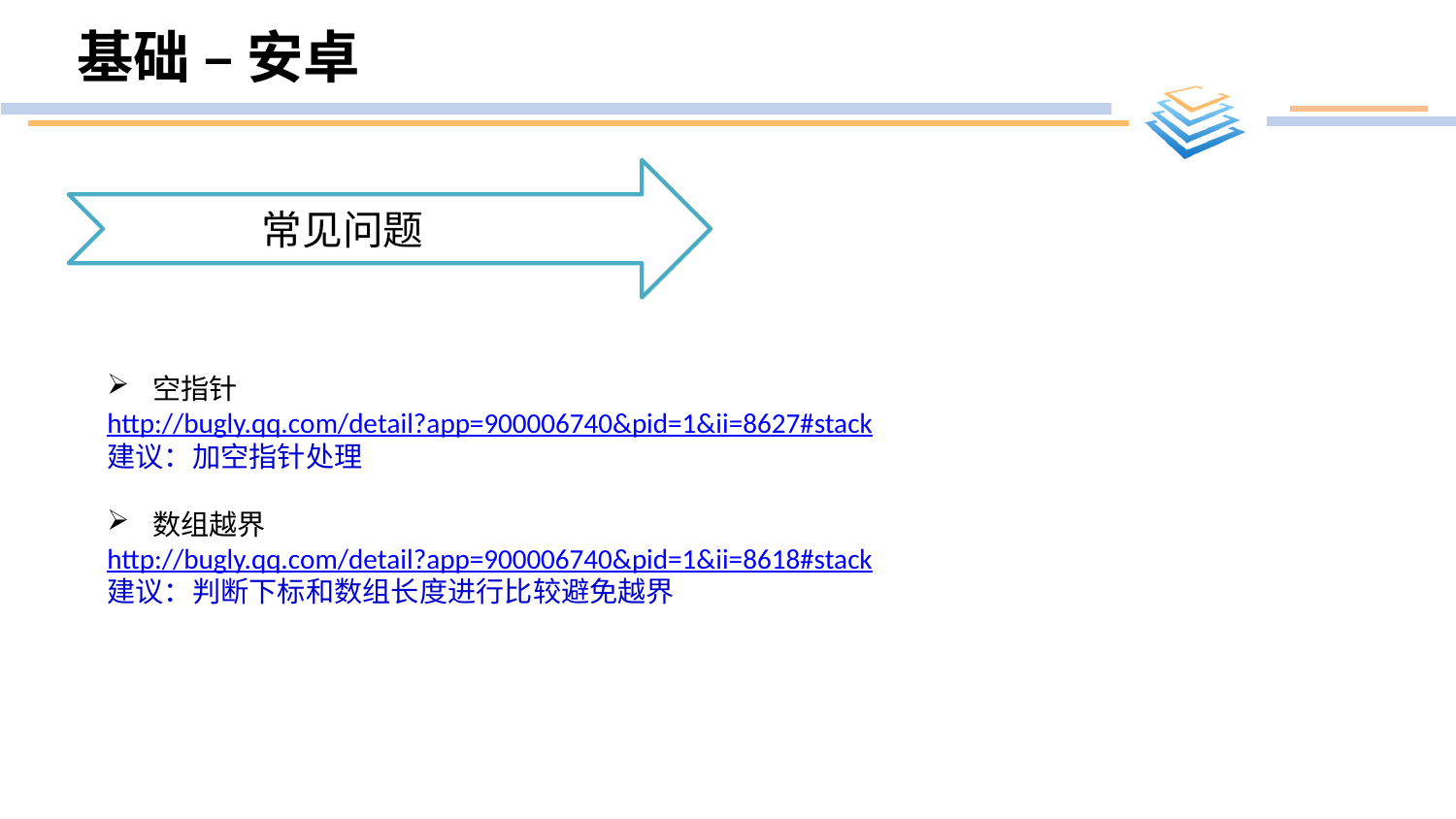

# 基础 – 安卓
               常见问题
空指针
http://bugly.qq.com/detail?app=900006740&pid=1&ii=8627#stack
建议：加空指针处理

数组越界
http://bugly.qq.com/detail?app=900006740&pid=1&ii=8618#stack
建议：判断下标和数组长度进行比较避免越界